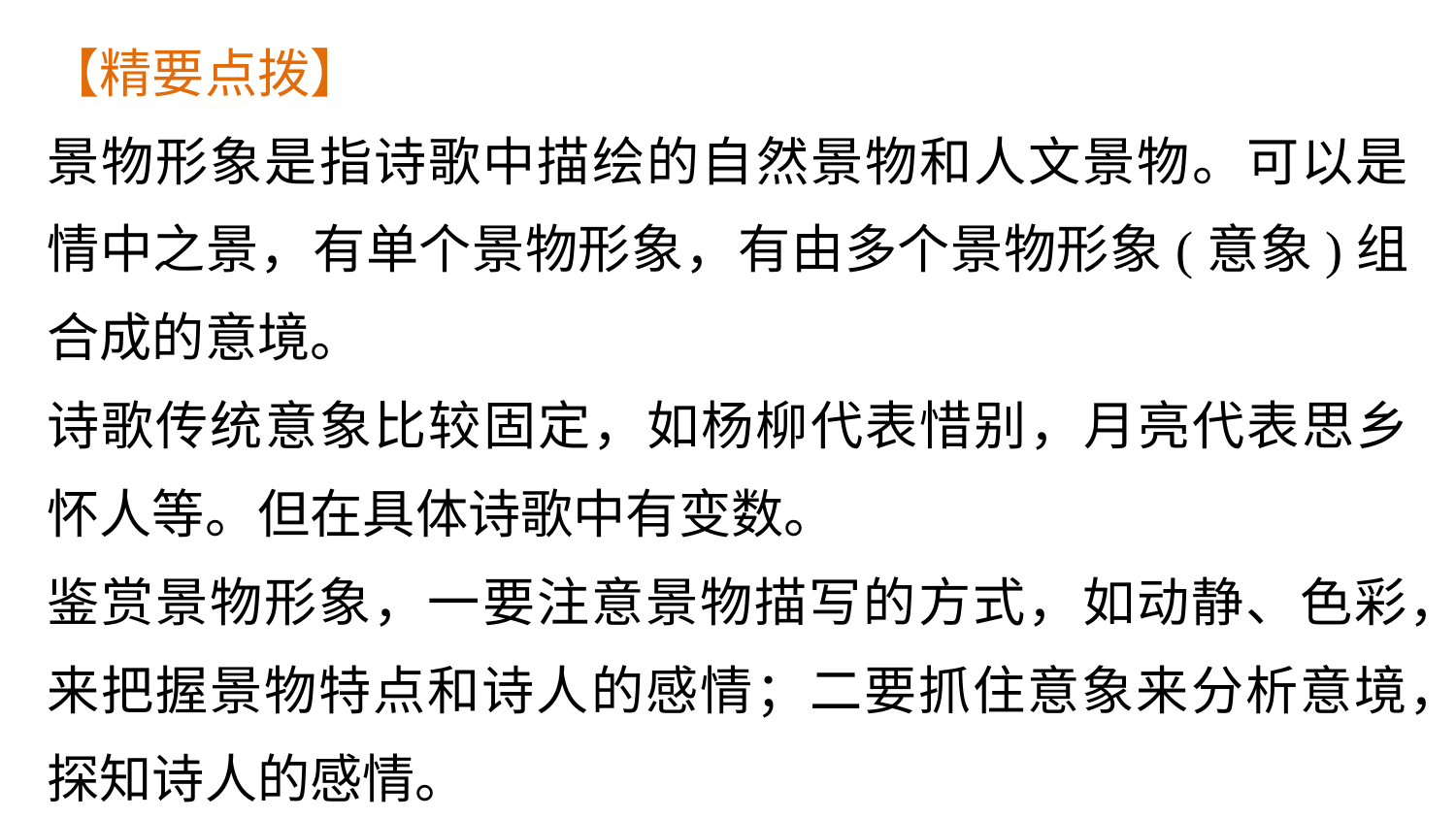

【精要点拨】
景物形象是指诗歌中描绘的自然景物和人文景物。可以是情中之景，有单个景物形象，有由多个景物形象(意象)组合成的意境。
诗歌传统意象比较固定，如杨柳代表惜别，月亮代表思乡怀人等。但在具体诗歌中有变数。
鉴赏景物形象，一要注意景物描写的方式，如动静、色彩，来把握景物特点和诗人的感情；二要抓住意象来分析意境，探知诗人的感情。